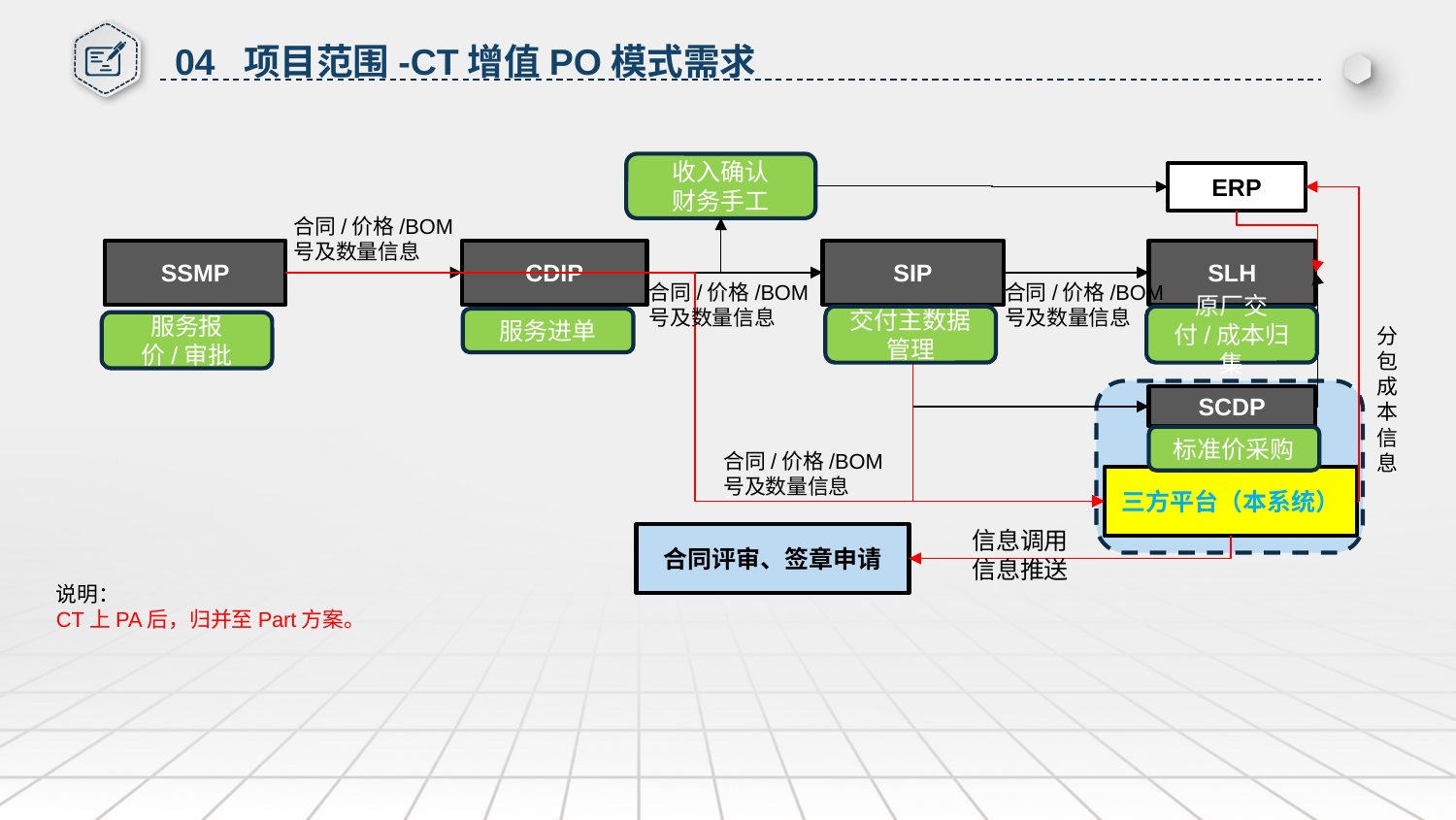

04  项目范围-CT增值PO模式需求
收入确认
财务手工
ERP
合同/价格/BOM号及数量信息
SSMP
CDIP
SIP
SLH
合同/价格/BOM号及数量信息
合同/价格/BOM号及数量信息
交付主数据管理
原厂交付/成本归集
服务进单
服务报价/审批
分包成本信息
SCDP
标准价采购
合同/价格/BOM号及数量信息
三方平台（本系统）
信息调用
信息推送
合同评审、签章申请

说明：
CT上PA后，归并至Part方案。